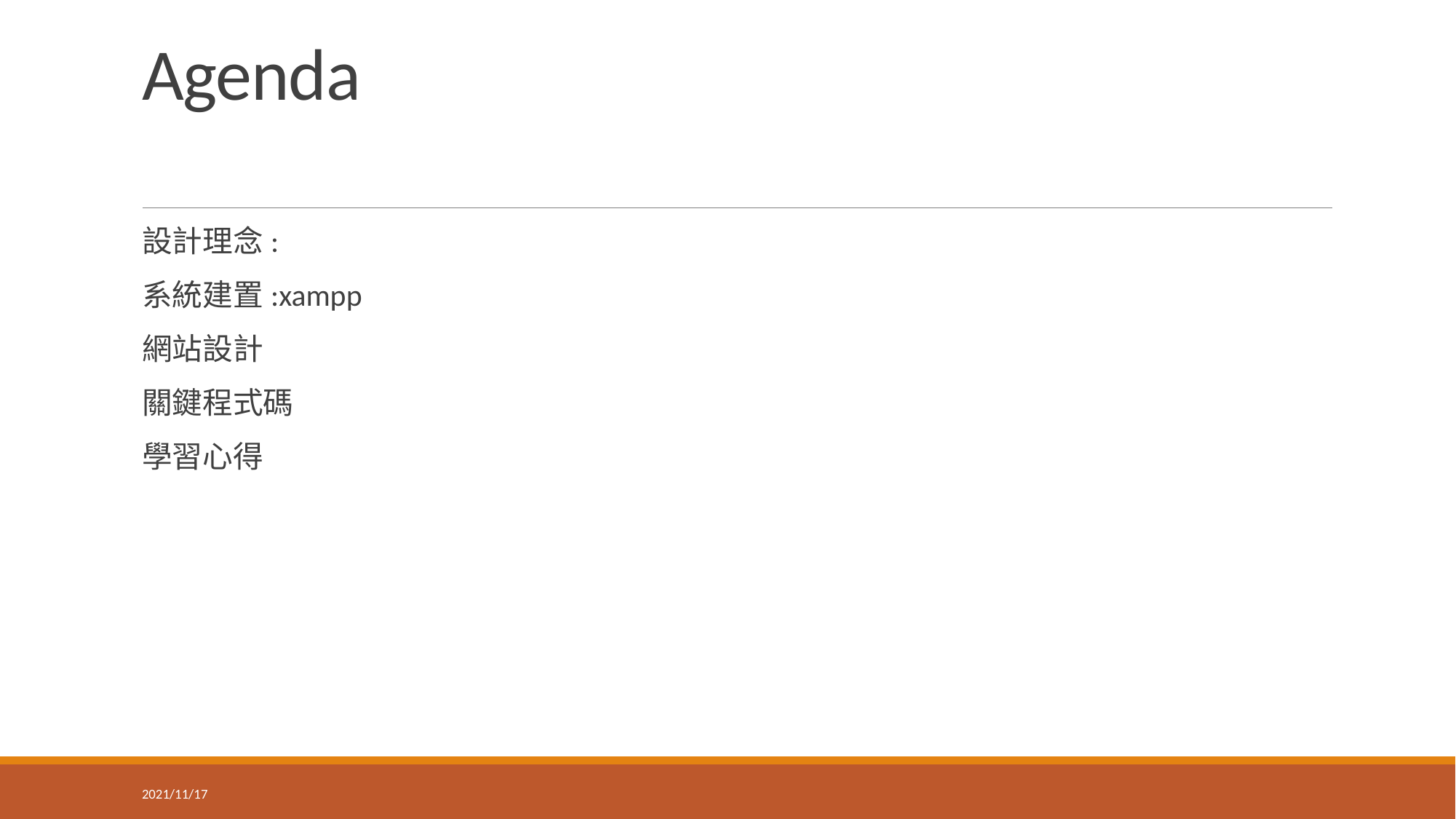

# Agenda
設計理念:
系統建置:xampp
網站設計
關鍵程式碼
學習心得

2021/11/17